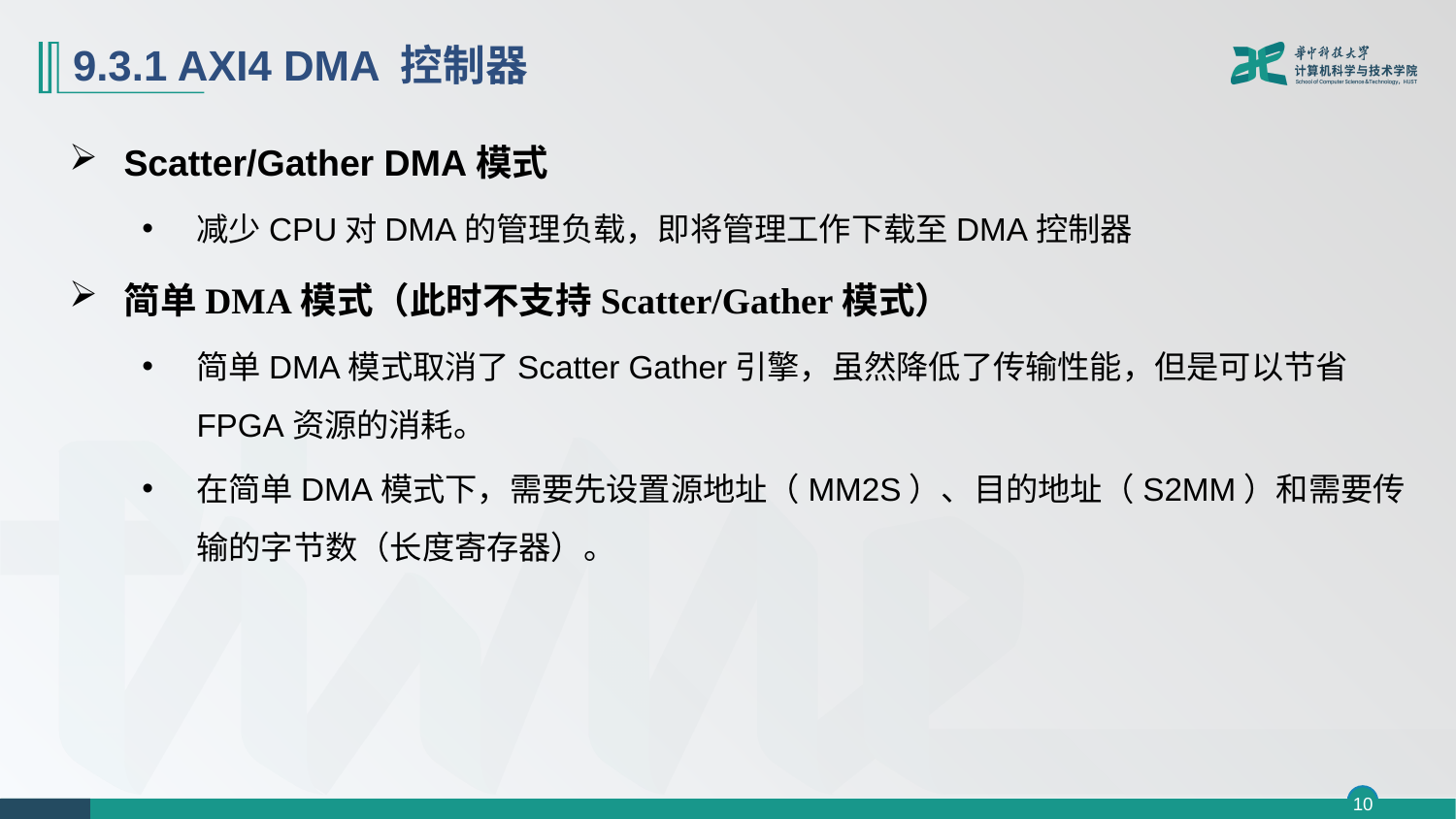

# 9.3.1 AXI4 DMA 控制器
Scatter/Gather DMA模式
减少CPU对DMA的管理负载，即将管理工作下载至DMA控制器
简单DMA模式（此时不支持Scatter/Gather模式）
简单DMA模式取消了Scatter Gather引擎，虽然降低了传输性能，但是可以节省FPGA资源的消耗。
在简单DMA模式下，需要先设置源地址（MM2S）、目的地址（S2MM）和需要传输的字节数（长度寄存器）。